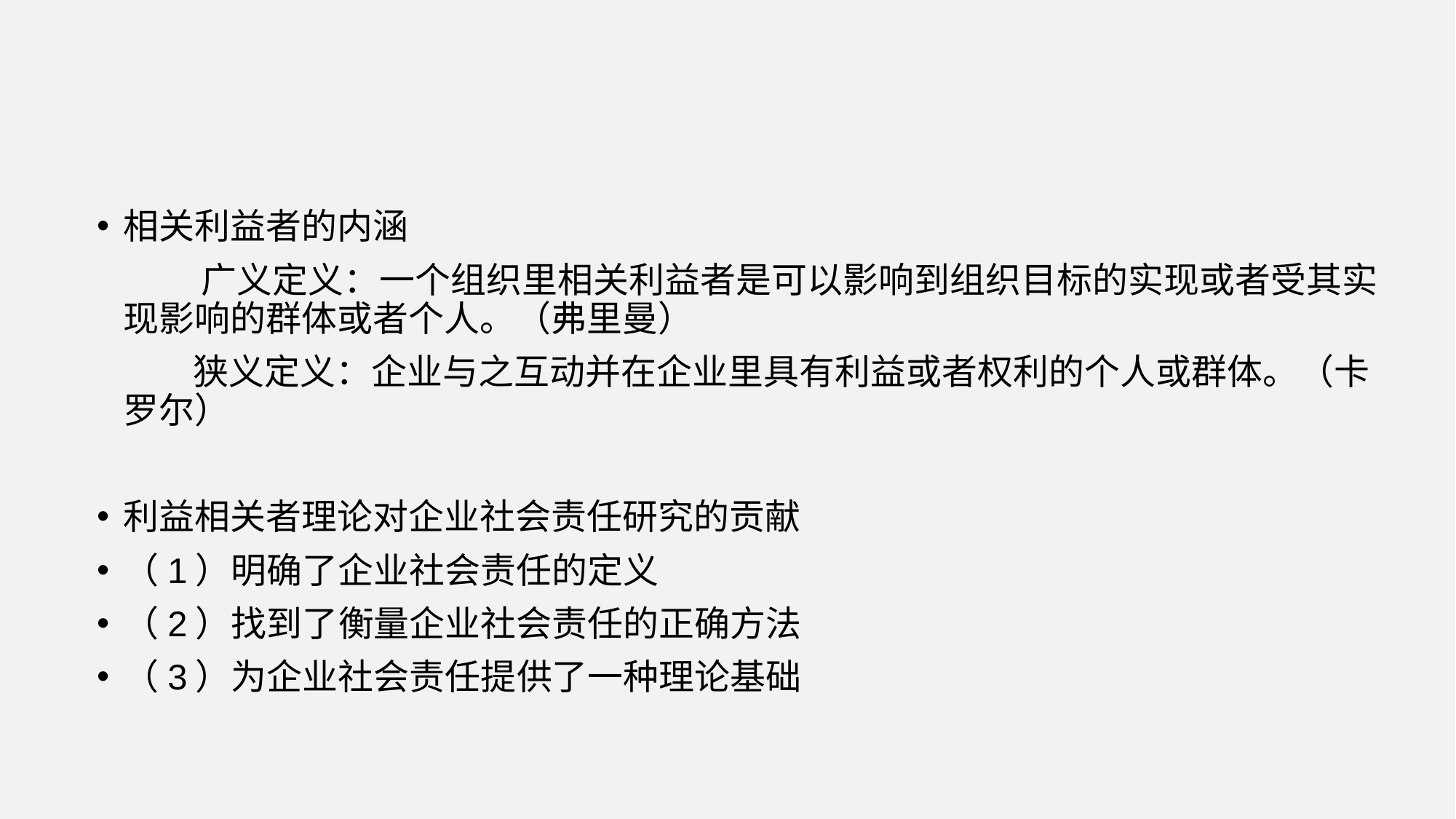

相关利益者的内涵
            广义定义：一个组织里相关利益者是可以影响到组织目标的实现或者受其实现影响的群体或者个人。（弗里曼）
           狭义定义：企业与之互动并在企业里具有利益或者权利的个人或群体。（卡罗尔）

利益相关者理论对企业社会责任研究的贡献
（1）明确了企业社会责任的定义
（2）找到了衡量企业社会责任的正确方法
（3）为企业社会责任提供了一种理论基础